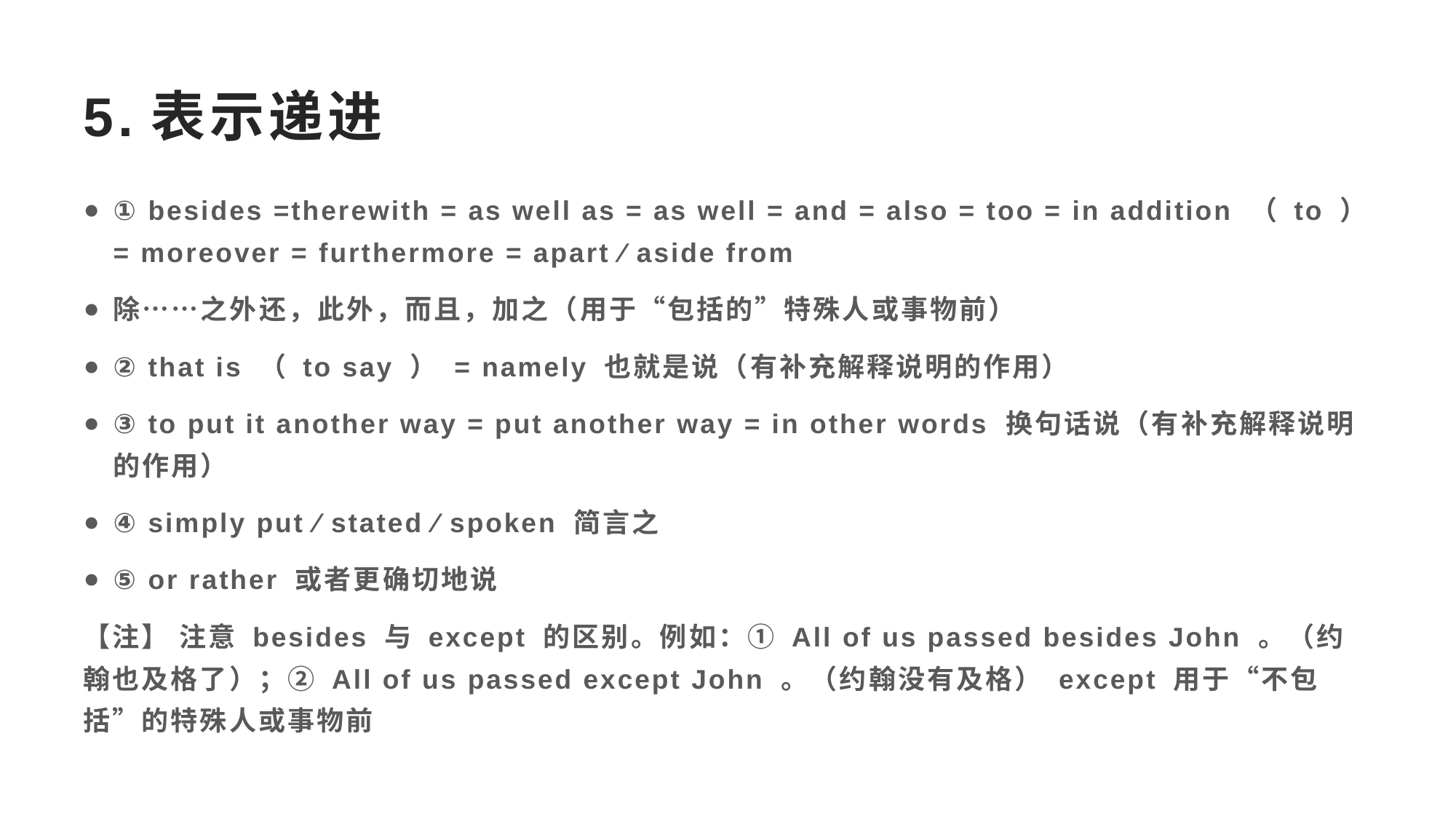

# 5.表示递进
① besides =therewith = as well as = as well = and = also = too = in addition （ to ） = moreover = furthermore = apart ∕ aside from
除……之外还，此外，而且，加之（用于“包括的”特殊人或事物前）
② that is （ to say ） = namely 也就是说（有补充解释说明的作用）
③ to put it another way = put another way = in other words 换句话说（有补充解释说明的作用）
④ simply put ∕ stated ∕ spoken 简言之
⑤ or rather 或者更确切地说
【注】 注意 besides 与 except 的区别。例如：① All of us passed besides John 。（约翰也及格了）；② All of us passed except John 。（约翰没有及格） except 用于“不包括”的特殊人或事物前